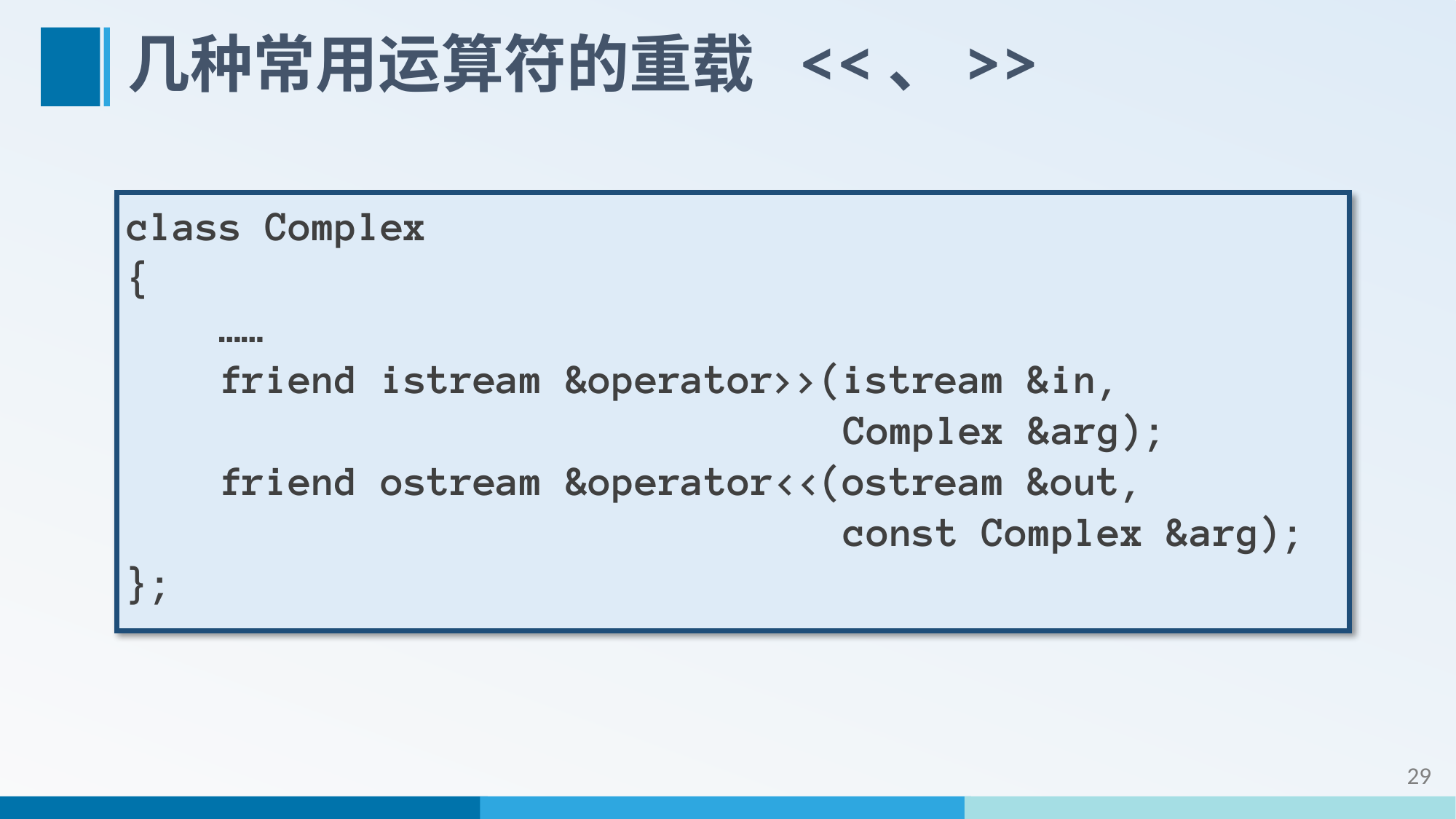

# 几种常用运算符的重载  <<、>>
class Complex
{
    ……
    friend istream &operator>>(istream &in,
                               Complex &arg);
    friend ostream &operator<<(ostream &out,
                               const Complex &arg);
};